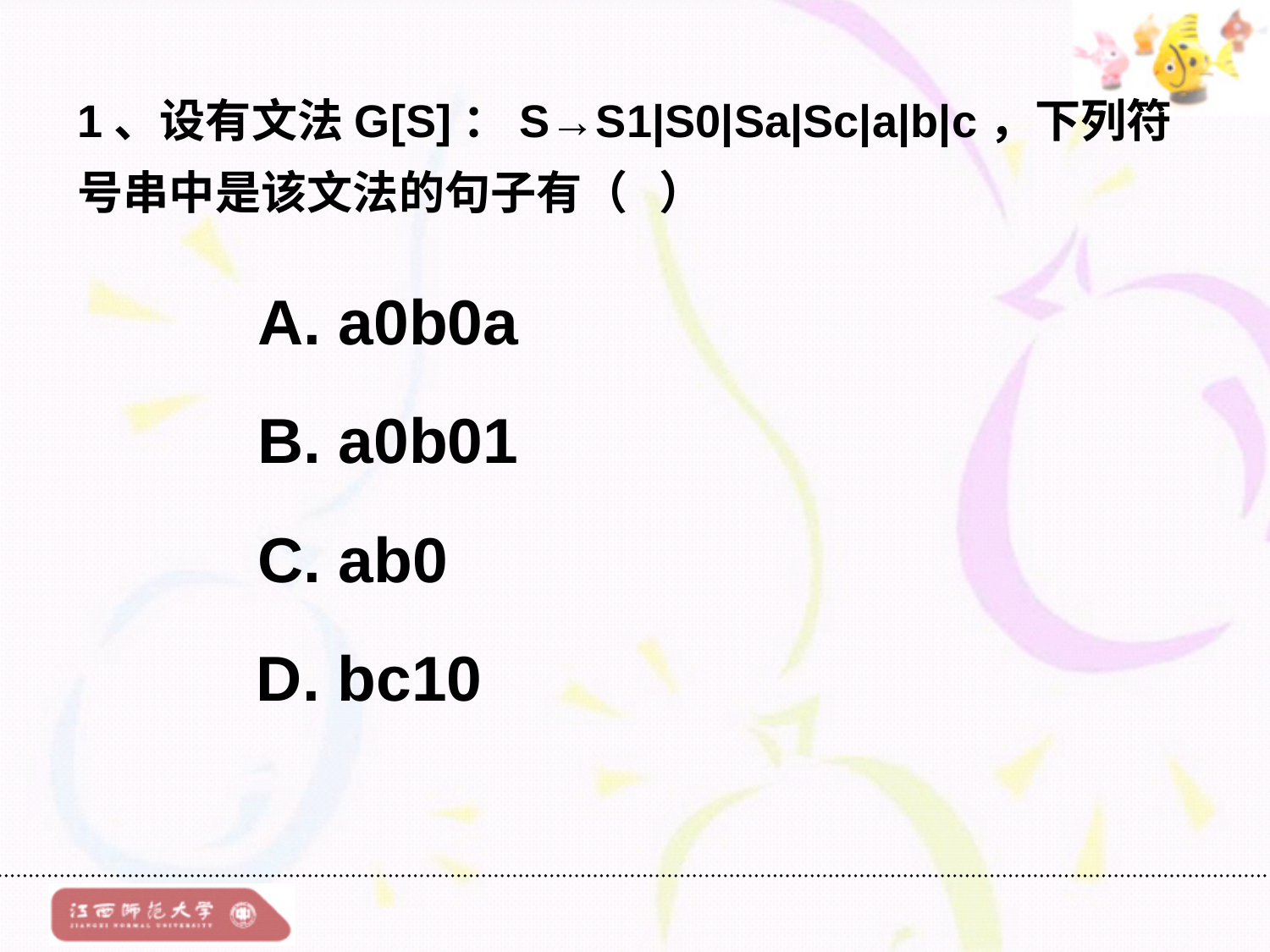

1、设有文法G[S]：S→S1|S0|Sa|Sc|a|b|c，下列符号串中是该文法的句子有（   ）
A. a0b0a
B. a0b01
C. ab0
D. bc10